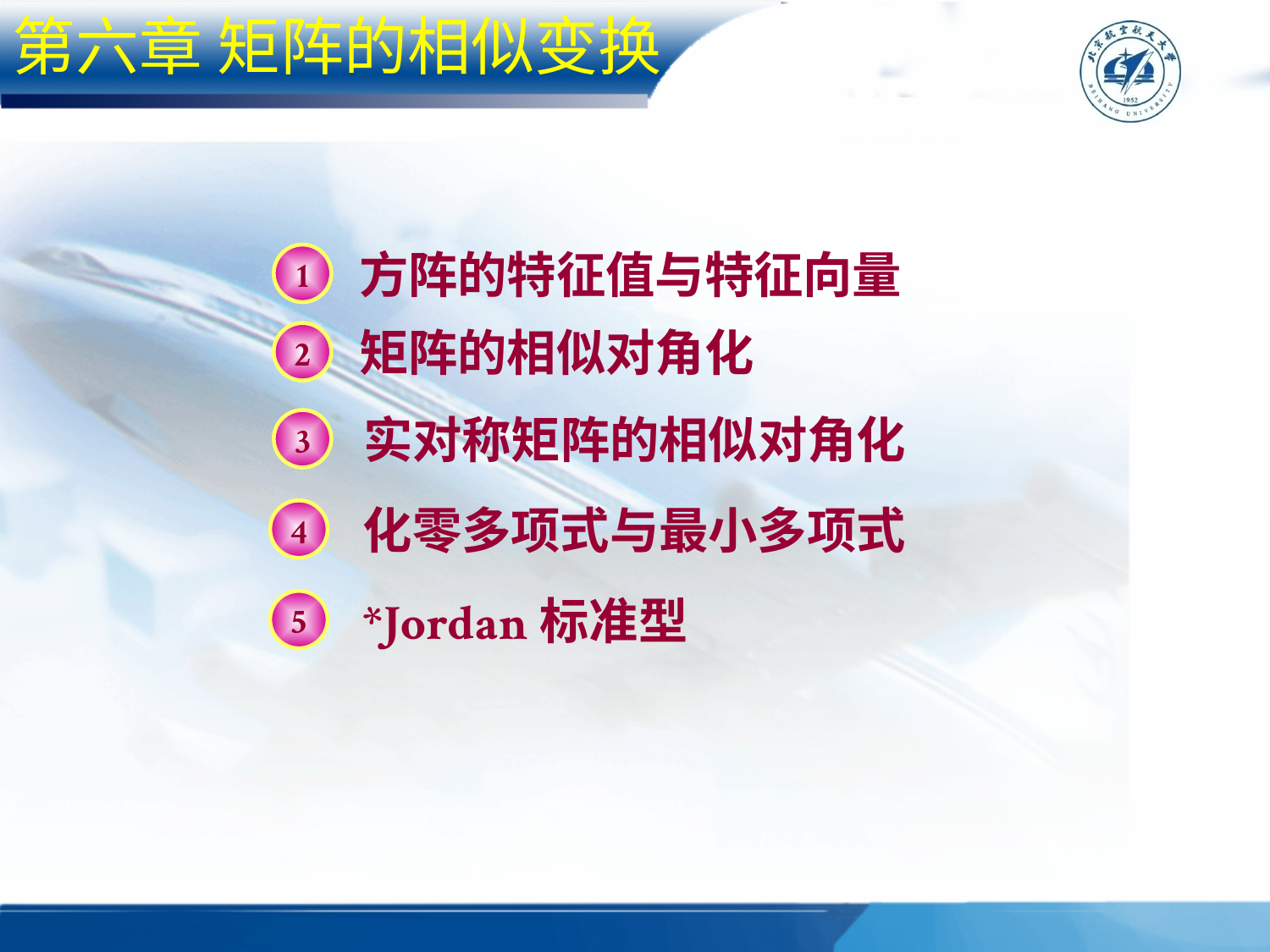

第六章 矩阵的相似变换
方阵的特征值与特征向量
1
矩阵的相似对角化
2
实对称矩阵的相似对角化
3
化零多项式与最小多项式
4
*Jordan标准型
5